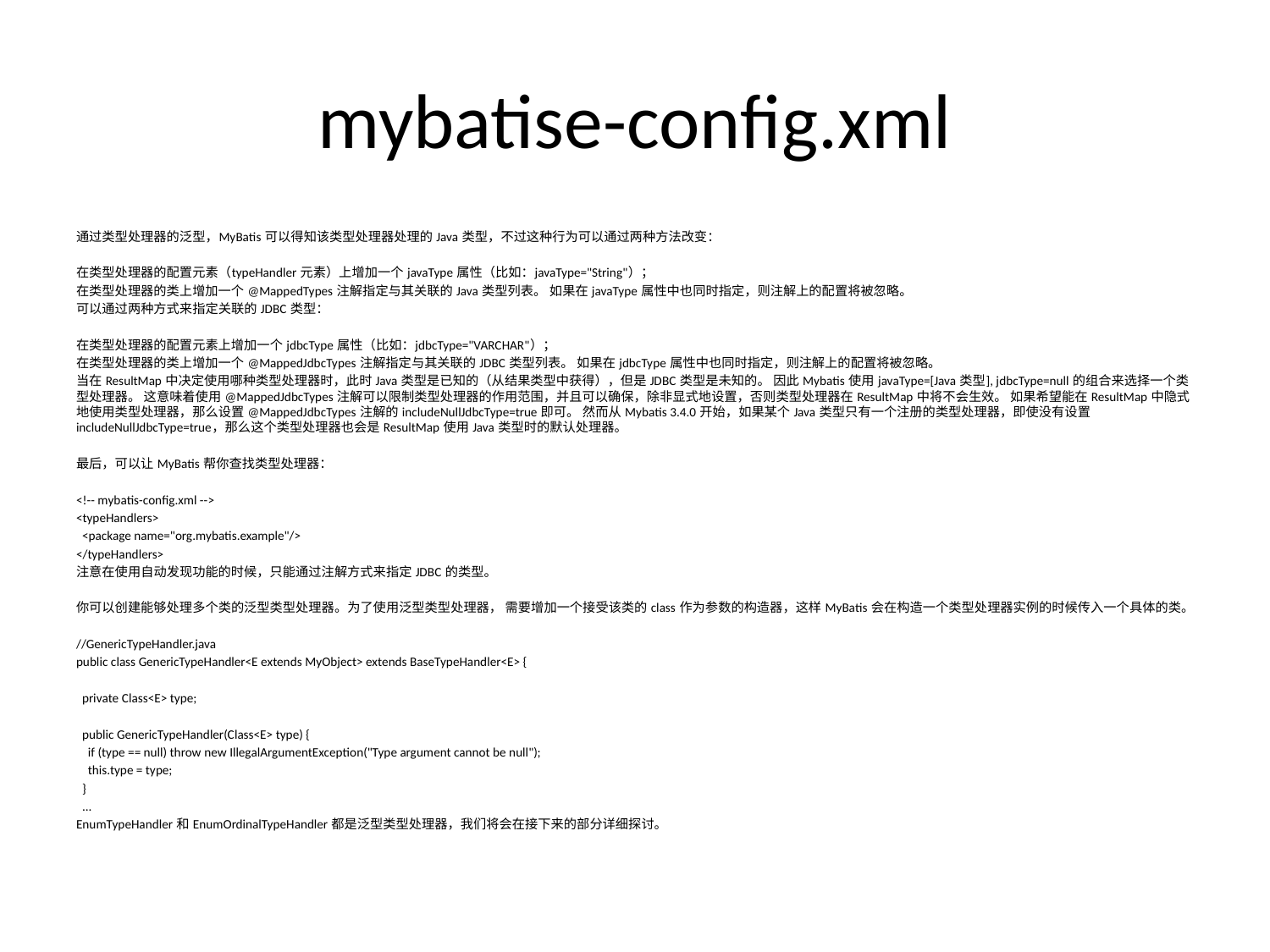

# mybatise-config.xml
通过类型处理器的泛型，MyBatis 可以得知该类型处理器处理的 Java 类型，不过这种行为可以通过两种方法改变：

在类型处理器的配置元素（typeHandler 元素）上增加一个 javaType 属性（比如：javaType="String"）；
在类型处理器的类上增加一个 @MappedTypes 注解指定与其关联的 Java 类型列表。 如果在 javaType 属性中也同时指定，则注解上的配置将被忽略。
可以通过两种方式来指定关联的 JDBC 类型：

在类型处理器的配置元素上增加一个 jdbcType 属性（比如：jdbcType="VARCHAR"）；
在类型处理器的类上增加一个 @MappedJdbcTypes 注解指定与其关联的 JDBC 类型列表。 如果在 jdbcType 属性中也同时指定，则注解上的配置将被忽略。
当在 ResultMap 中决定使用哪种类型处理器时，此时 Java 类型是已知的（从结果类型中获得），但是 JDBC 类型是未知的。 因此 Mybatis 使用 javaType=[Java 类型], jdbcType=null 的组合来选择一个类型处理器。 这意味着使用 @MappedJdbcTypes 注解可以限制类型处理器的作用范围，并且可以确保，除非显式地设置，否则类型处理器在 ResultMap 中将不会生效。 如果希望能在 ResultMap 中隐式地使用类型处理器，那么设置 @MappedJdbcTypes 注解的 includeNullJdbcType=true 即可。 然而从 Mybatis 3.4.0 开始，如果某个 Java 类型只有一个注册的类型处理器，即使没有设置 includeNullJdbcType=true，那么这个类型处理器也会是 ResultMap 使用 Java 类型时的默认处理器。

最后，可以让 MyBatis 帮你查找类型处理器：

<!-- mybatis-config.xml -->
<typeHandlers>
  <package name="org.mybatis.example"/>
</typeHandlers>
注意在使用自动发现功能的时候，只能通过注解方式来指定 JDBC 的类型。

你可以创建能够处理多个类的泛型类型处理器。为了使用泛型类型处理器， 需要增加一个接受该类的 class 作为参数的构造器，这样 MyBatis 会在构造一个类型处理器实例的时候传入一个具体的类。

//GenericTypeHandler.java
public class GenericTypeHandler<E extends MyObject> extends BaseTypeHandler<E> {

  private Class<E> type;

  public GenericTypeHandler(Class<E> type) {
    if (type == null) throw new IllegalArgumentException("Type argument cannot be null");
    this.type = type;
  }
  ...
EnumTypeHandler 和 EnumOrdinalTypeHandler 都是泛型类型处理器，我们将会在接下来的部分详细探讨。